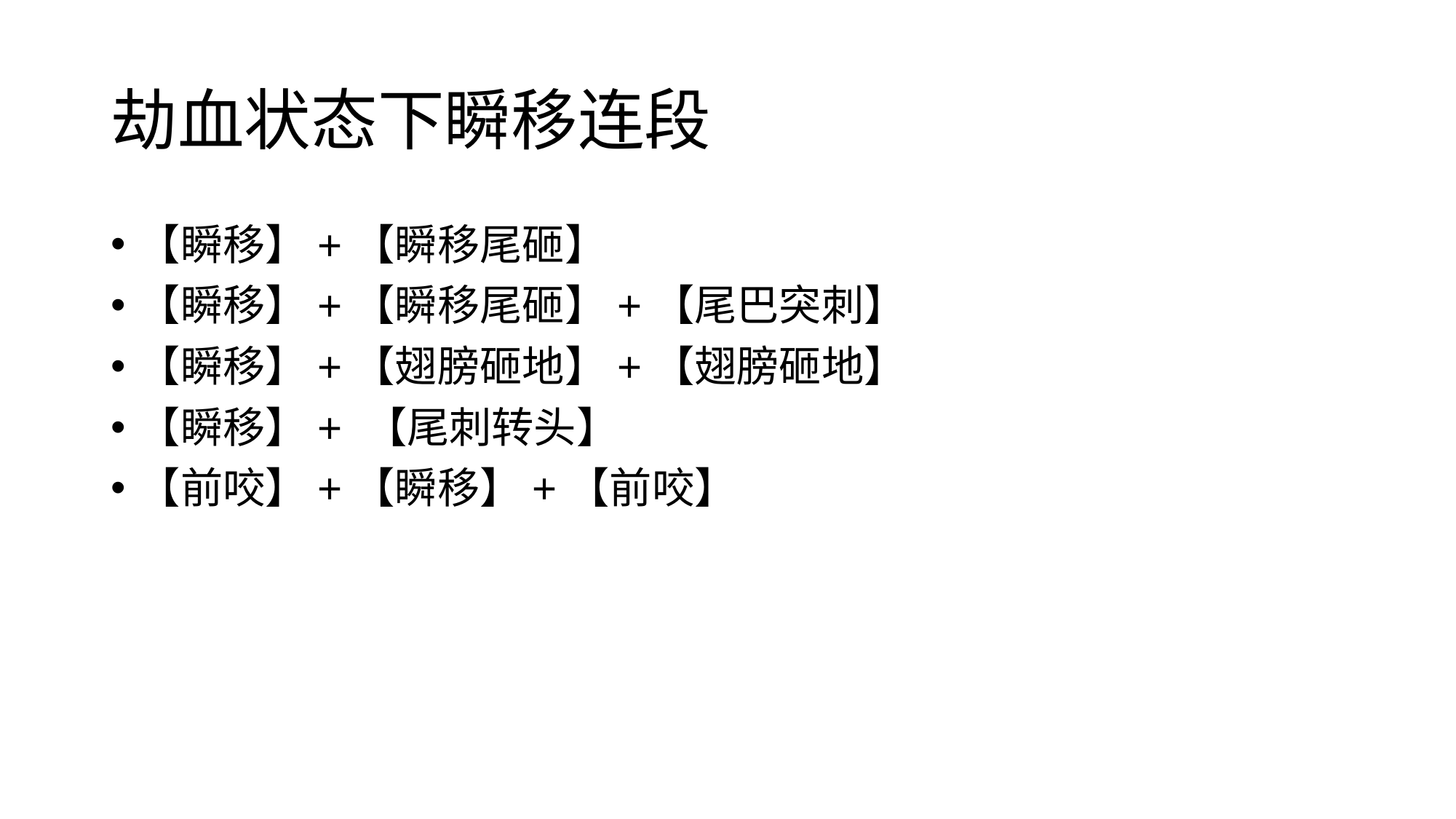

# 劫血状态下瞬移连段
【瞬移】+【瞬移尾砸】
【瞬移】+【瞬移尾砸】+【尾巴突刺】
【瞬移】+【翅膀砸地】+【翅膀砸地】
【瞬移】+ 【尾刺转头】
【前咬】+【瞬移】+【前咬】